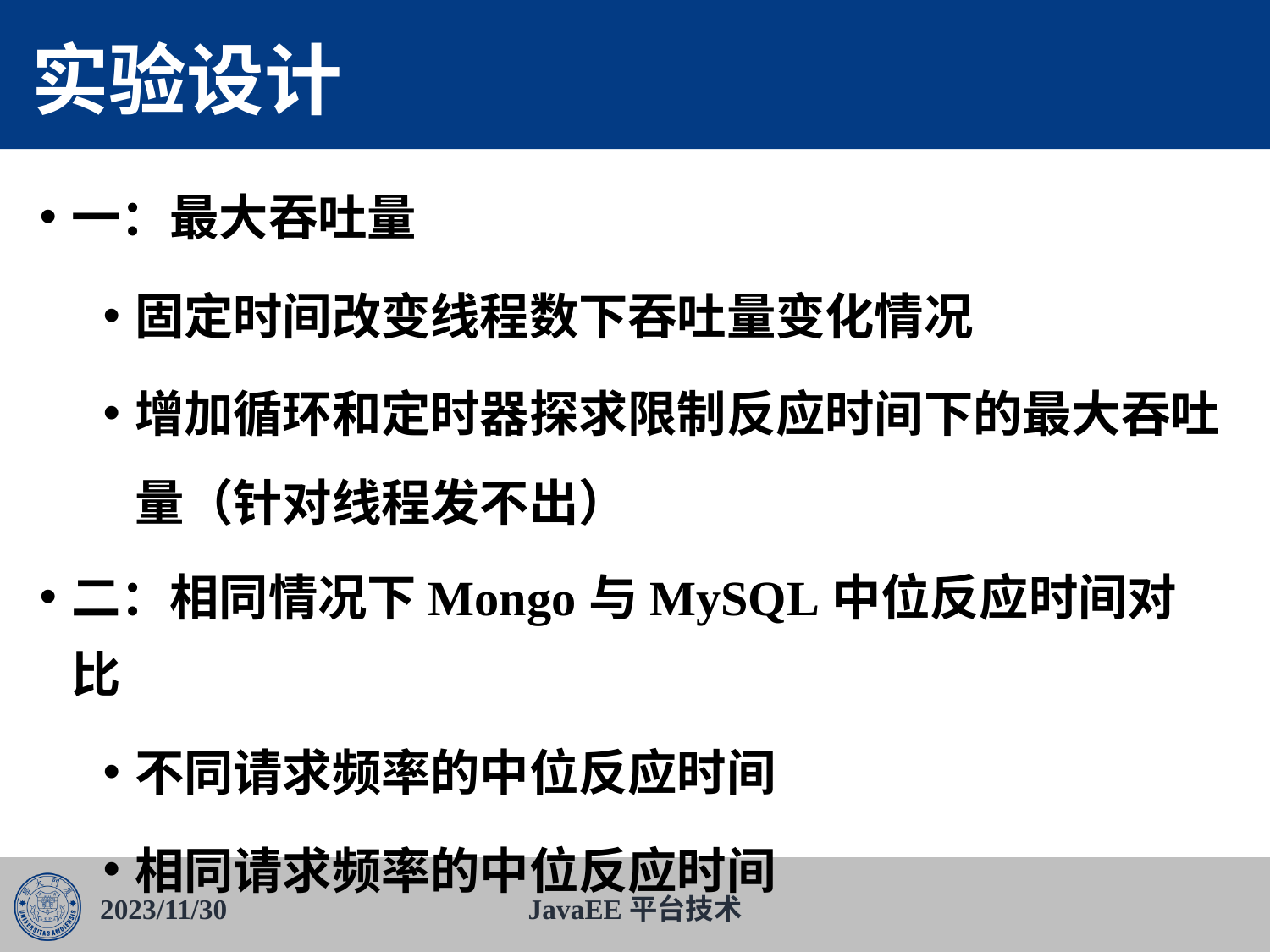

# 实验设计
一：最大吞吐量
固定时间改变线程数下吞吐量变化情况
增加循环和定时器探求限制反应时间下的最大吞吐量（针对线程发不出）
二：相同情况下Mongo与MySQL中位反应时间对比
不同请求频率的中位反应时间
相同请求频率的中位反应时间
2023/11/30
JavaEE平台技术
2